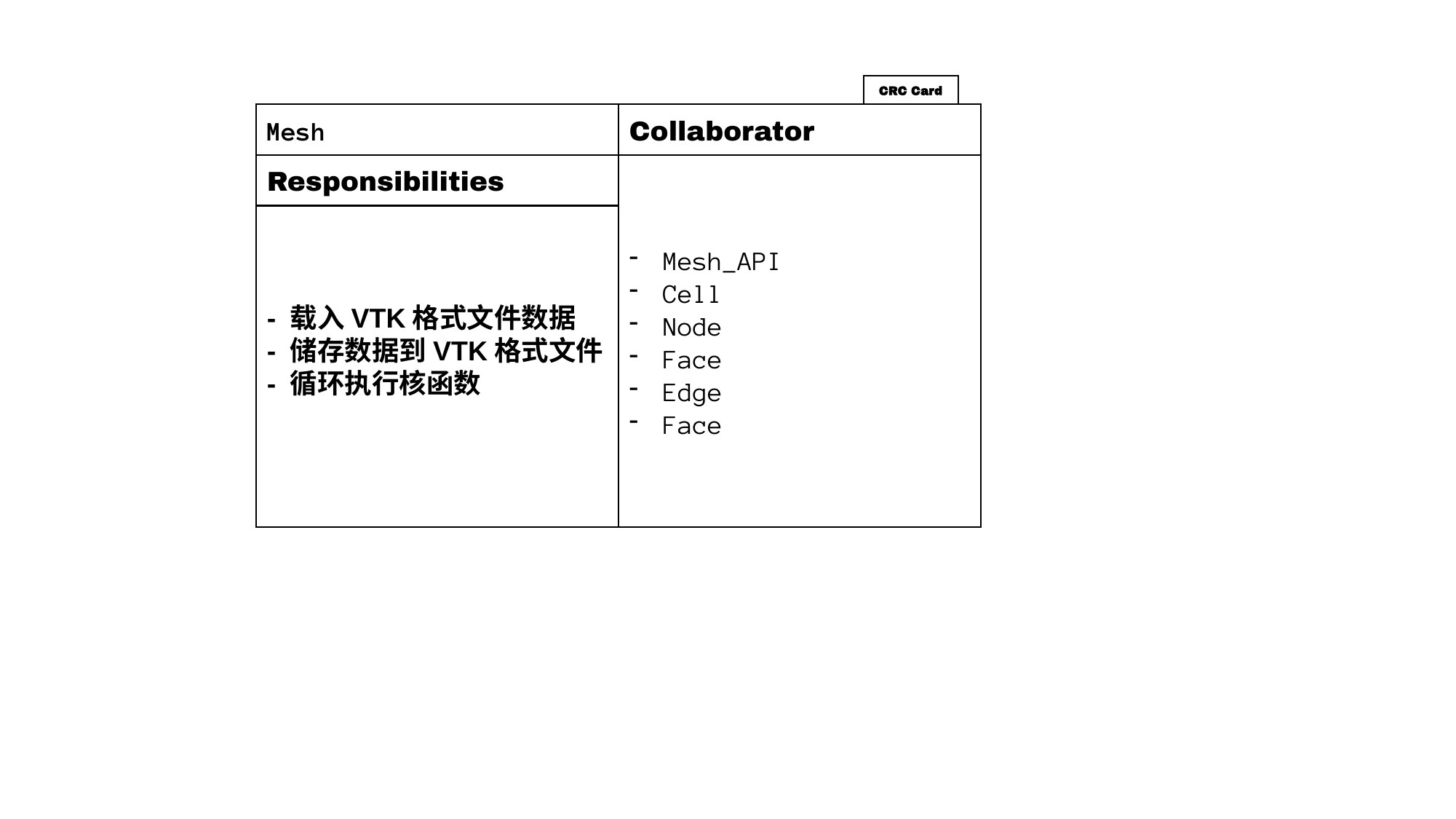

CRC Card
Mesh
Collaborator
Responsibilities
Mesh_API
Cell
Node
Face
Edge
Face
- 载入VTK格式文件数据
- 储存数据到VTK格式文件
- 循环执行核函数